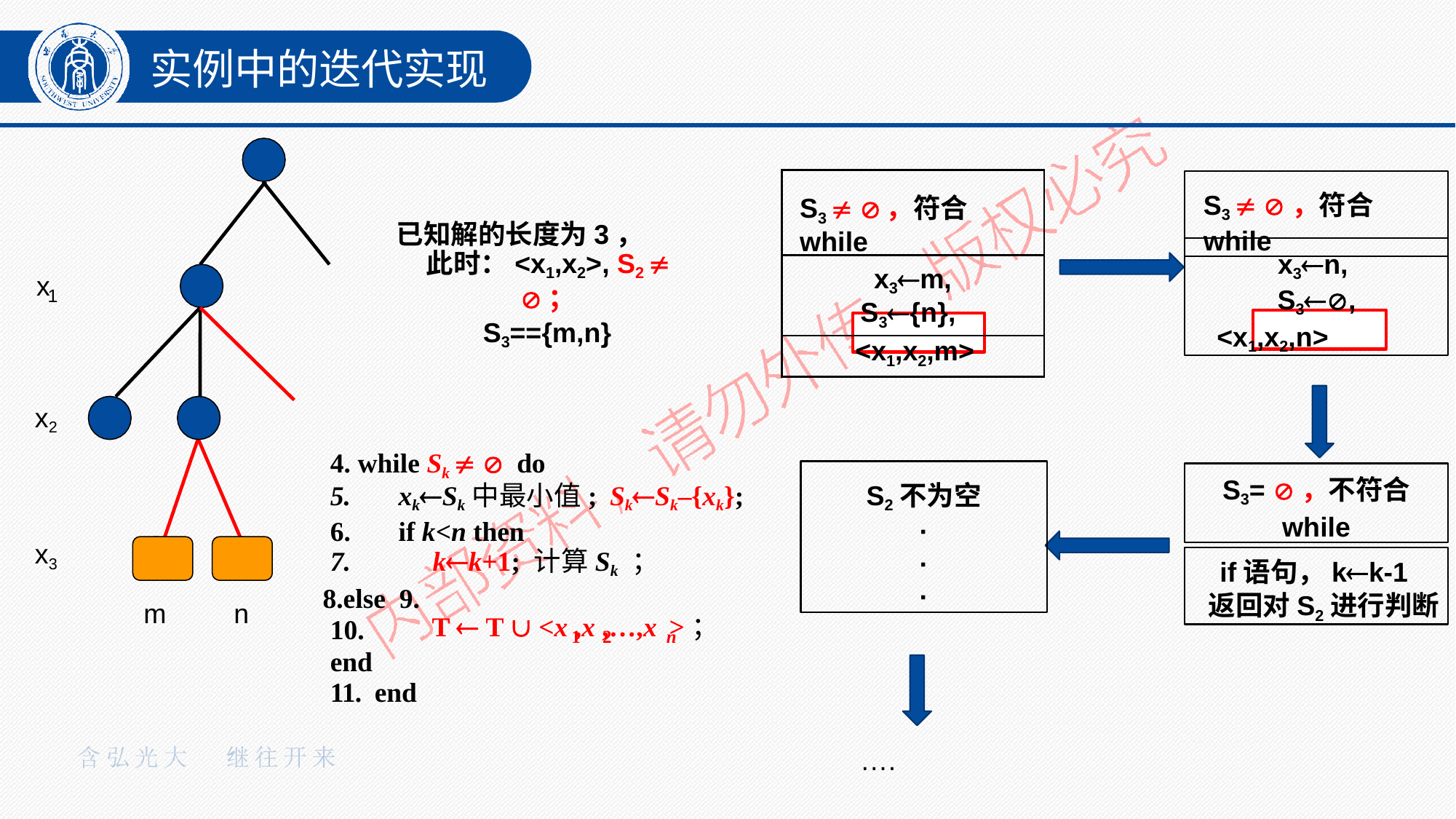

# 实例中的迭代实现

| S3 ≠ ∅，符合while |  |  |
| --- | --- | --- |
| x3←m, S3←{n}, |  |  |
|  | <x1,x2,m> |  |
S3 ≠ ∅，符合while

已知解的长度为3，
此时：<x1,x2>, S2 ≠ ∅；
S3=={m,n}
x3←n,  S3←∅,
<x1,x2,n>

x
1

x2

4. while Sk ≠ ∅ do
S2不为空
·
·
·
S3= ∅，不符合
while
xk←Sk中最小值; Sk←Sk–{xk};
if k<n then
k←k+1; 计算Sk ；
else  9.
10.	end

x3

if语句，k←k-1
返回对S2进行判断
m
n
T ← T ∪ <x ,x ,…,x >；
1	2	n

11. end

····